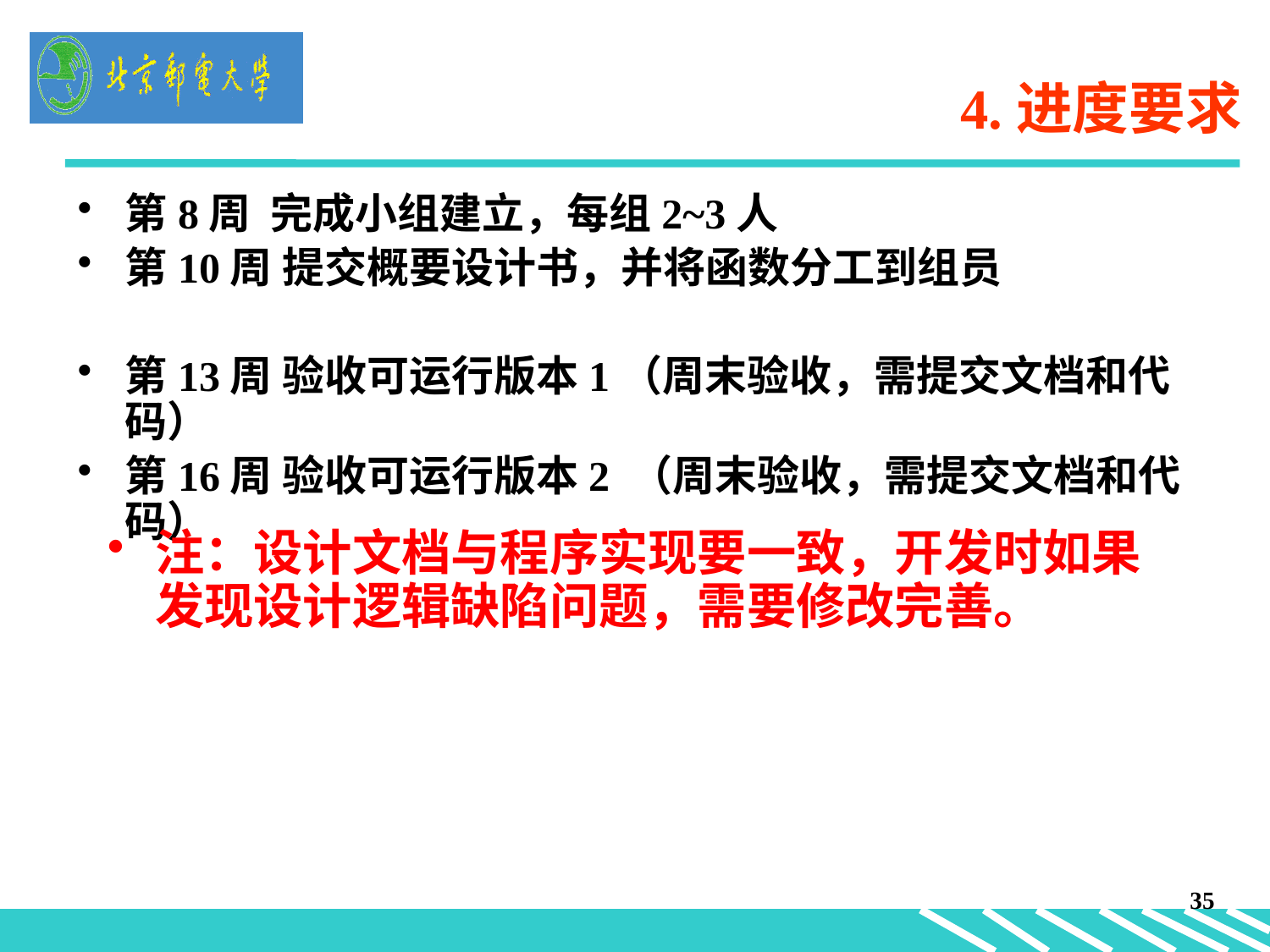

# 4.进度要求
第8周  完成小组建立，每组2~3人
第10周 提交概要设计书，并将函数分工到组员

第13周 验收可运行版本1（周末验收，需提交文档和代码）
第16周 验收可运行版本2 （周末验收，需提交文档和代码）
注：设计文档与程序实现要一致，开发时如果发现设计逻辑缺陷问题，需要修改完善。
35